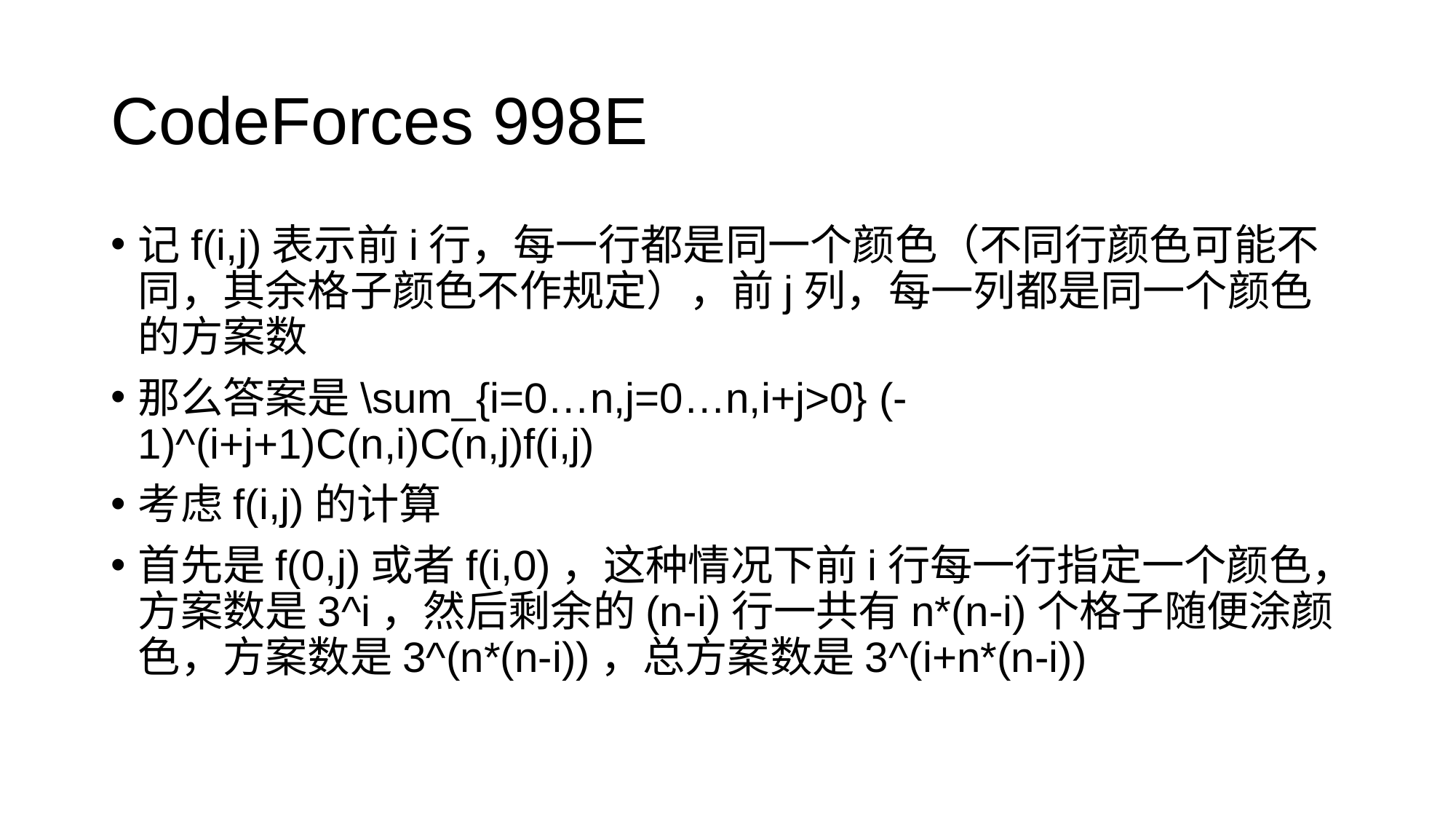

# CodeForces 998E
记f(i,j)表示前i行，每一行都是同一个颜色（不同行颜色可能不同，其余格子颜色不作规定），前j列，每一列都是同一个颜色的方案数
那么答案是\sum_{i=0…n,j=0…n,i+j>0} (-1)^(i+j+1)C(n,i)C(n,j)f(i,j)
考虑f(i,j)的计算
首先是f(0,j)或者f(i,0)，这种情况下前i行每一行指定一个颜色，方案数是3^i，然后剩余的(n-i)行一共有n*(n-i)个格子随便涂颜色，方案数是3^(n*(n-i))，总方案数是3^(i+n*(n-i))